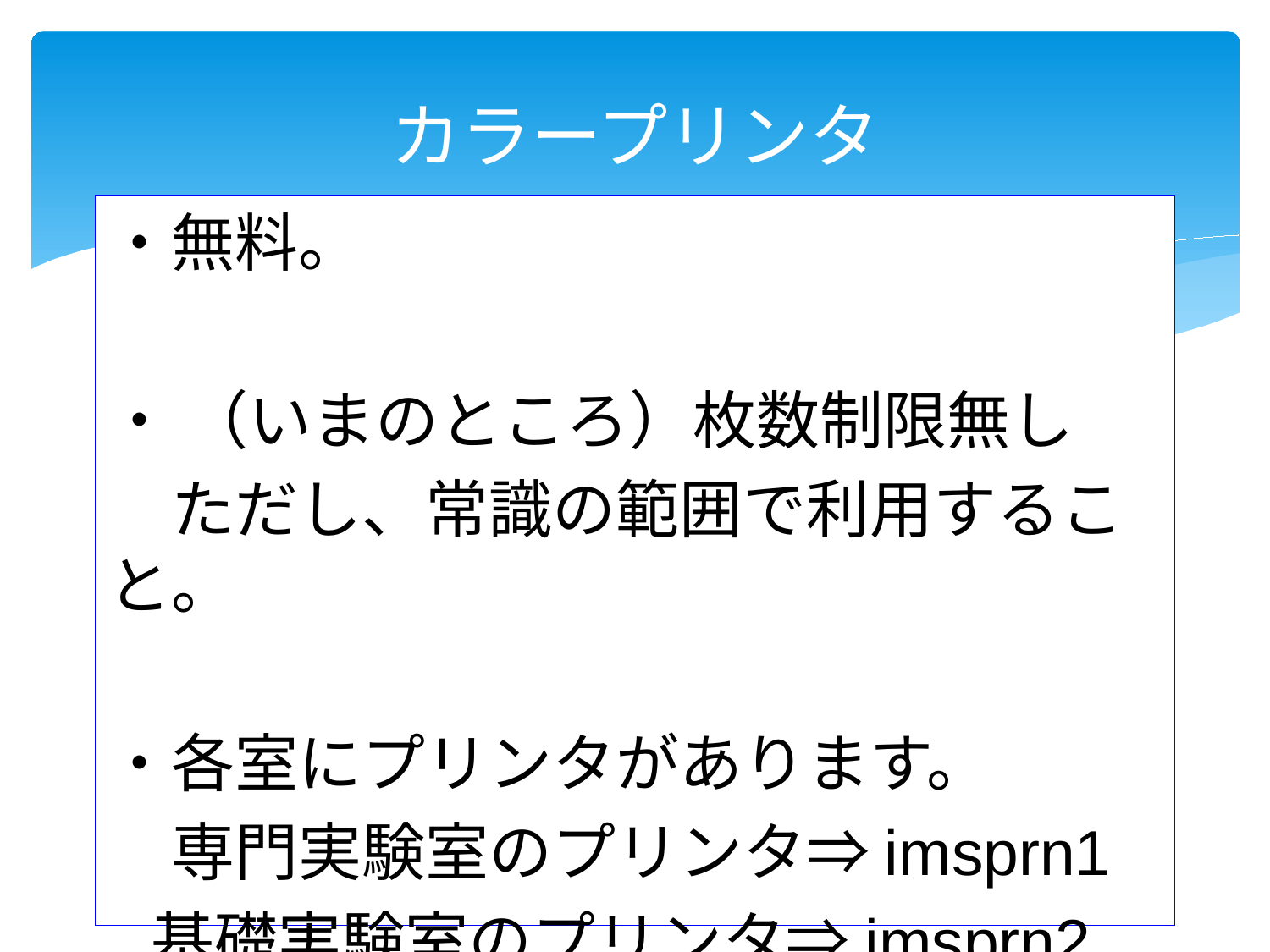

# カラープリンタ
・無料。

・ （いまのところ）枚数制限無し
　ただし、常識の範囲で利用すること。

・各室にプリンタがあります。
　専門実験室のプリンタ⇒imsprn1
  基礎実験室のプリンタ⇒imsprn2